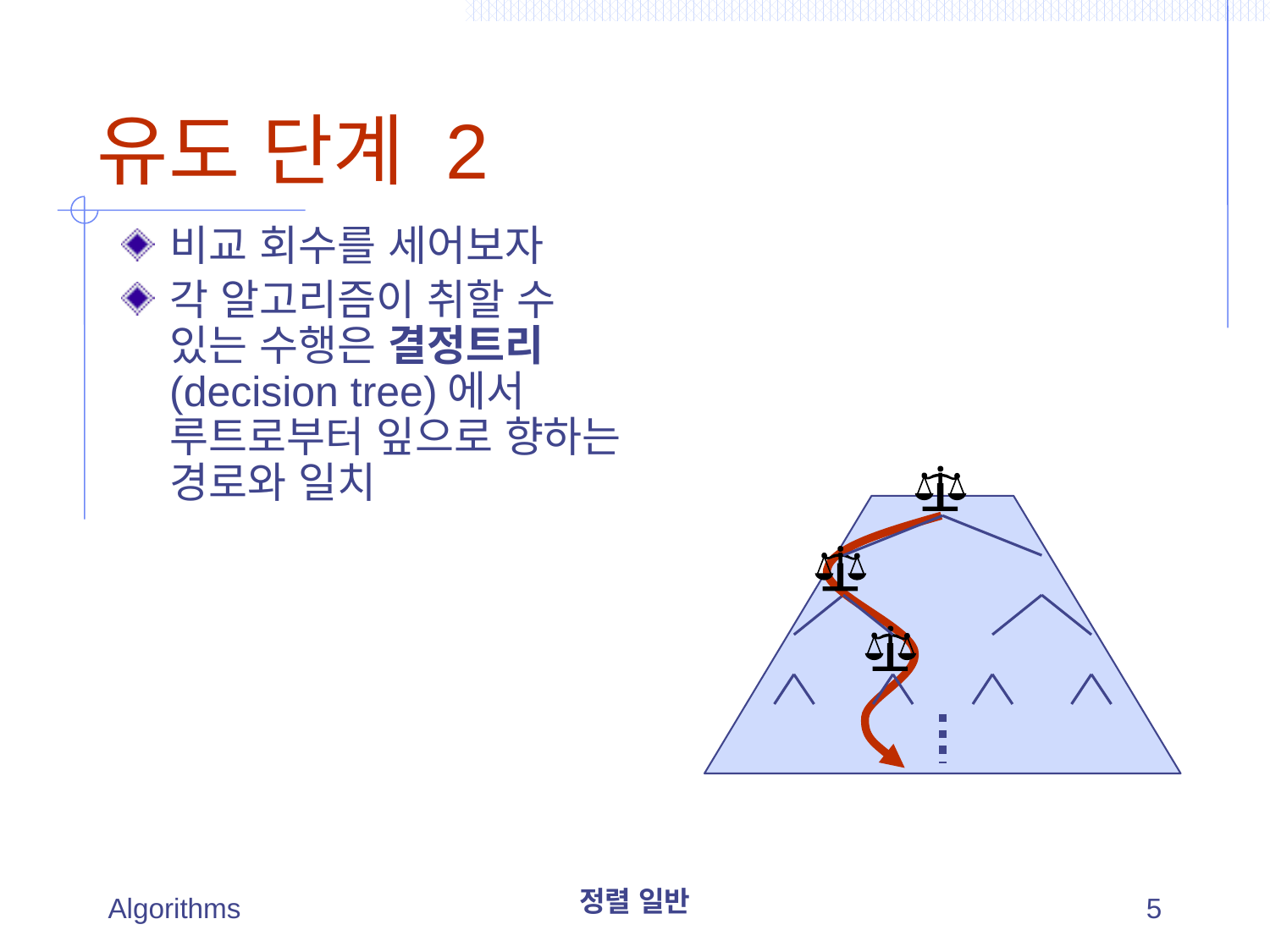

# 유도 단계 2
비교 회수를 세어보자
각 알고리즘이 취할 수 있는 수행은 결정트리(decision tree)에서 루트로부터 잎으로 향하는 경로와 일치

Algorithms
정렬 일반
5